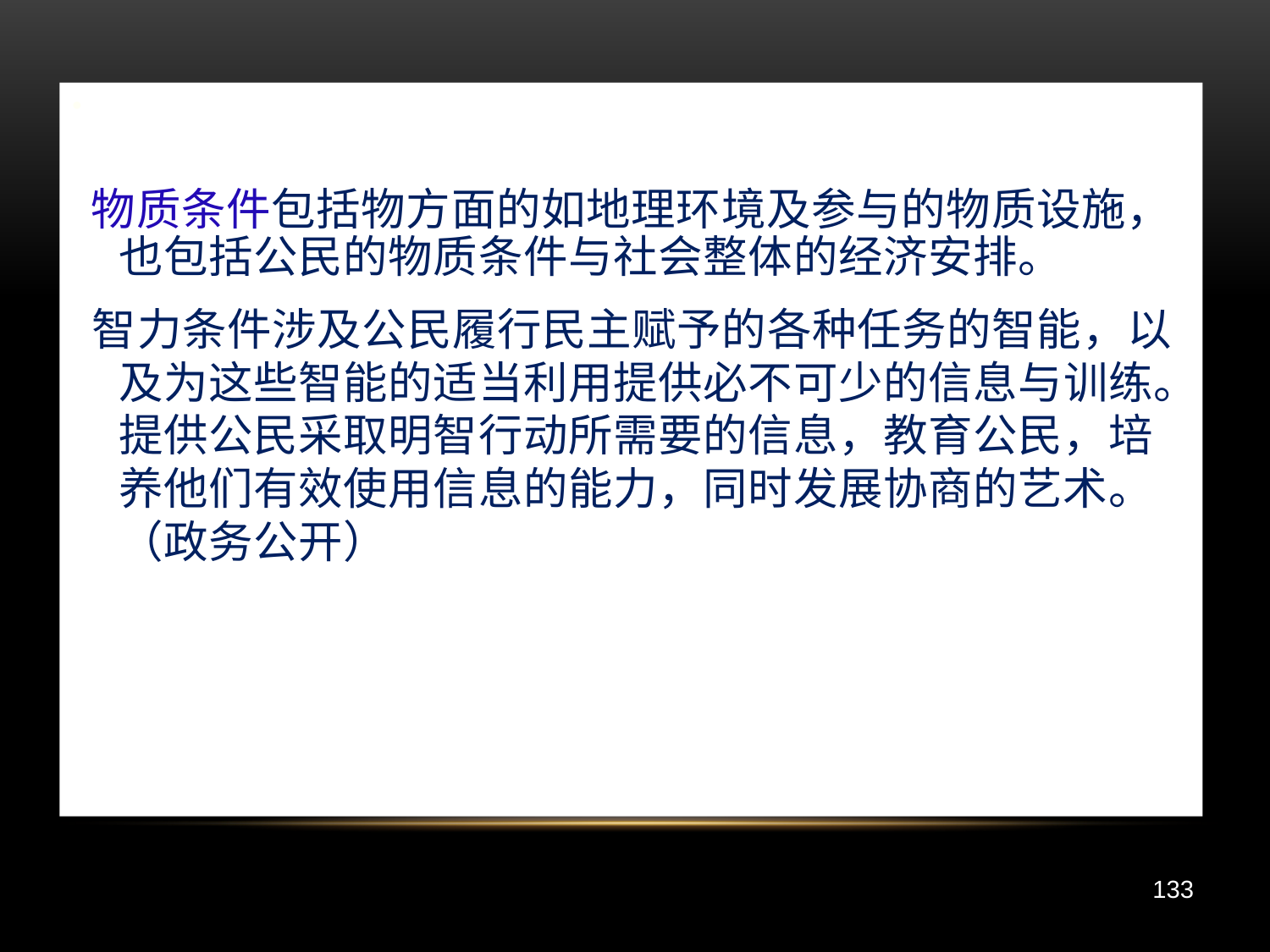

其四，民主的条件性
    列宁：“文盲是处在政治之外的。”
  物质条件包括物方面的如地理环境及参与的物质设施，也包括公民的物质条件与社会整体的经济安排。
 智力条件涉及公民履行民主赋予的各种任务的智能，以及为这些智能的适当利用提供必不可少的信息与训练。提供公民采取明智行动所需要的信息，教育公民，培养他们有效使用信息的能力，同时发展协商的艺术。（政务公开）

133